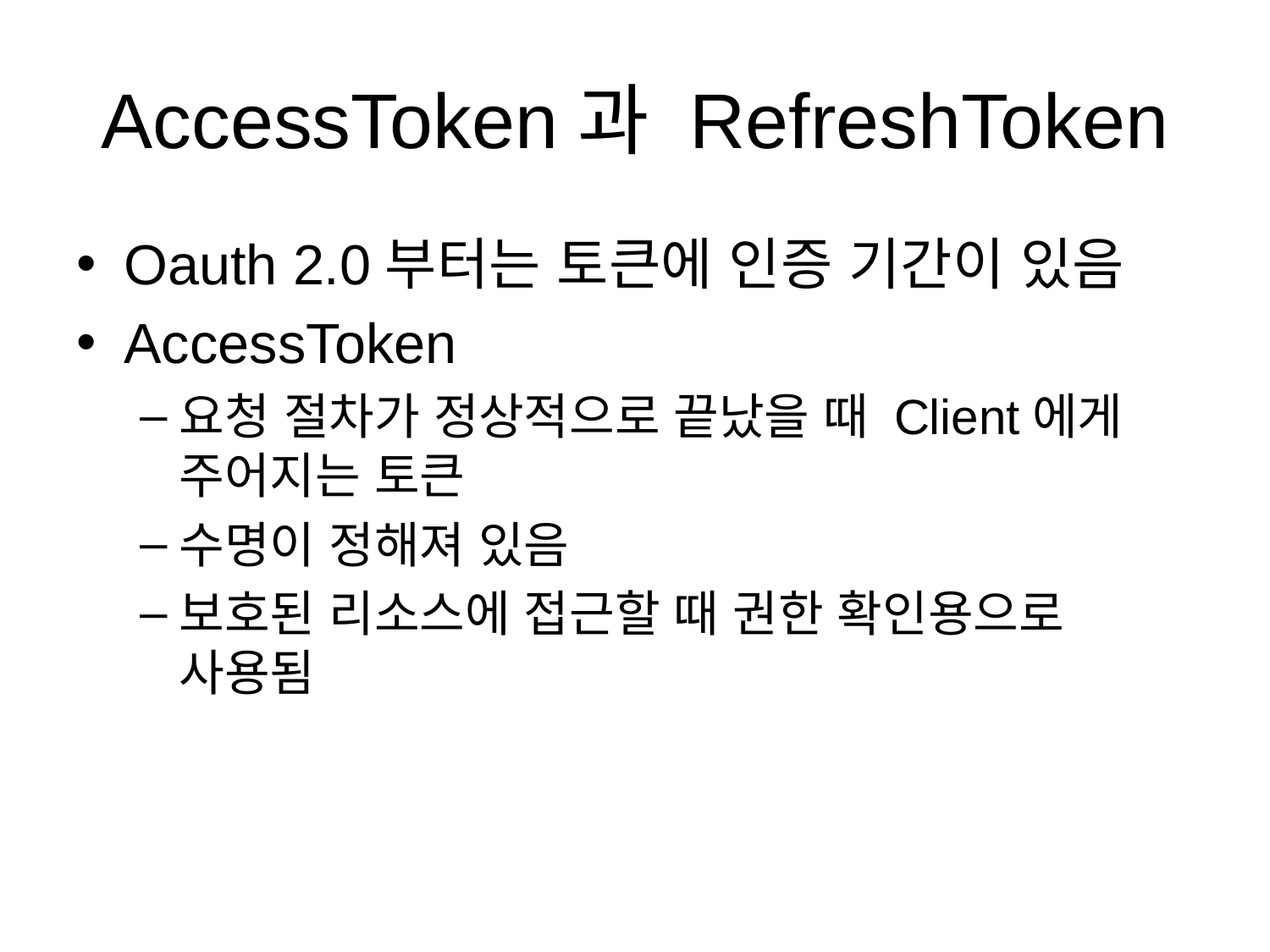

# AccessToken과 RefreshToken
Oauth 2.0부터는 토큰에 인증 기간이 있음
AccessToken
요청 절차가 정상적으로 끝났을 때 Client에게 주어지는 토큰
수명이 정해져 있음
보호된 리소스에 접근할 때 권한 확인용으로 사용됨